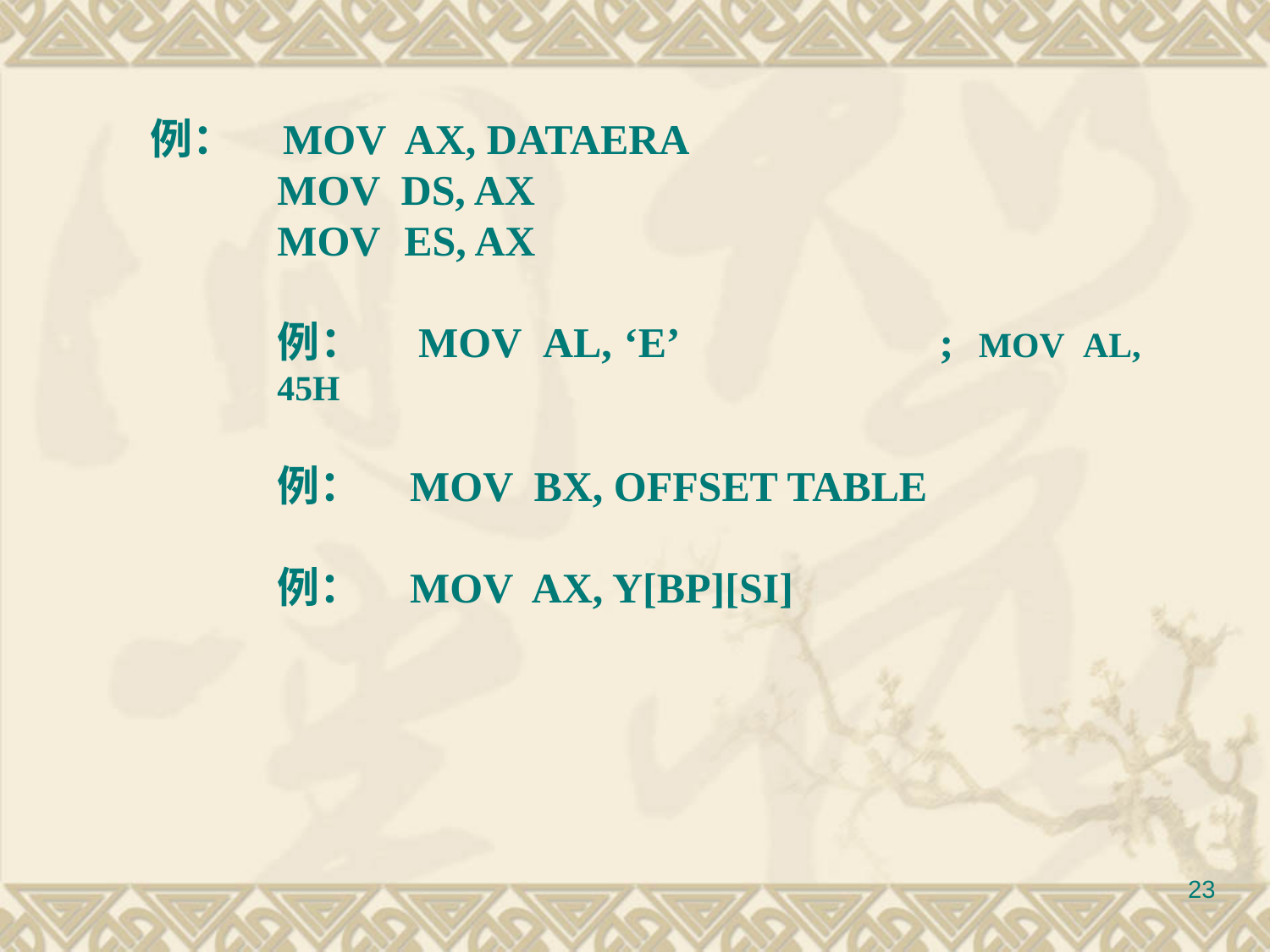

例：    MOV  AX, DATAERA
            MOV  DS, AX
	MOV 	ES, AX

例：    MOV  AL, ‘E’                      ;  MOV  AL, 45H

例：    MOV  BX, OFFSET TABLE

例：    MOV  AX, Y[BP][SI]

23